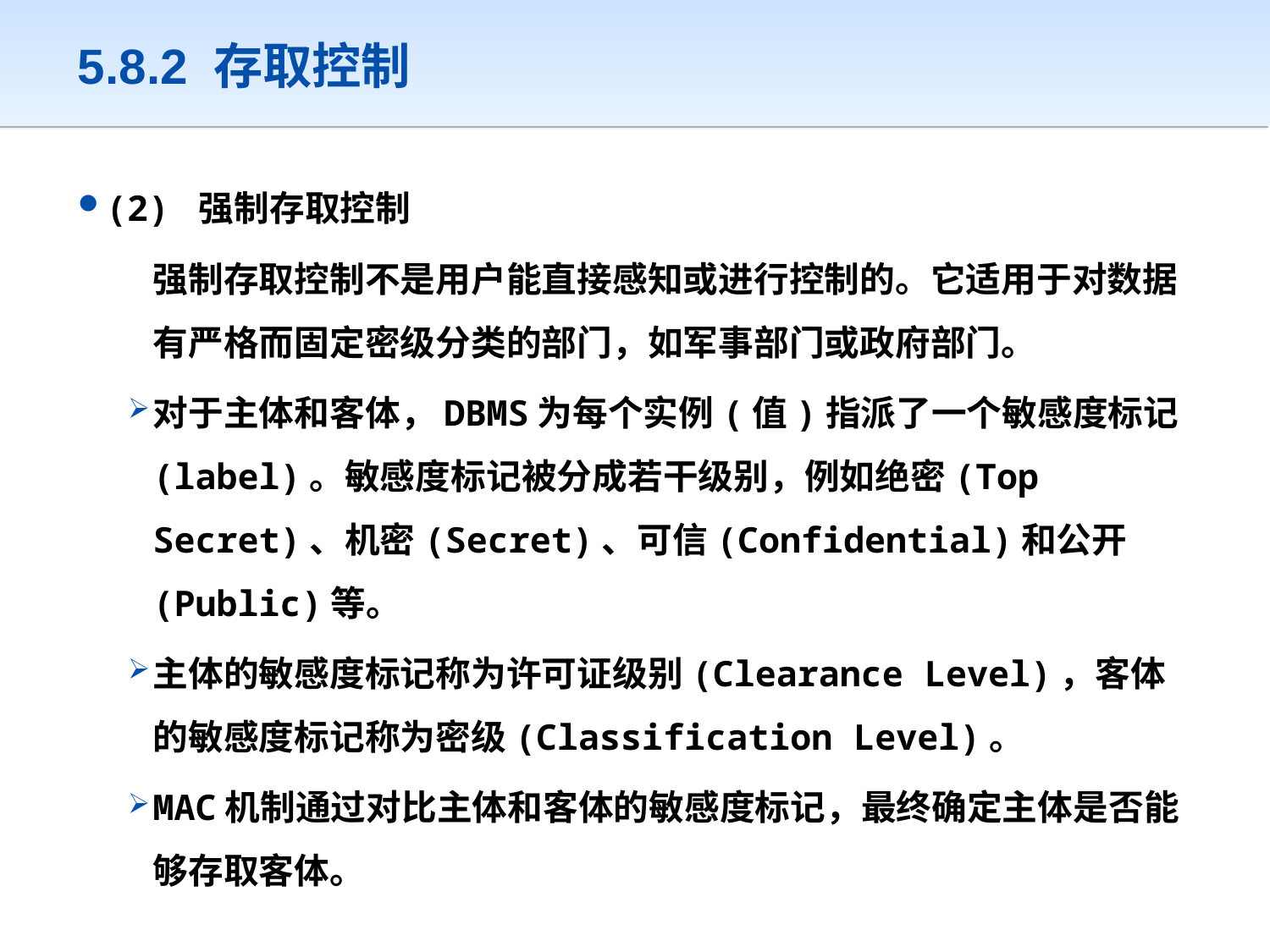

# 5.8.2 存取控制
(2) 强制存取控制
	强制存取控制不是用户能直接感知或进行控制的。它适用于对数据有严格而固定密级分类的部门，如军事部门或政府部门。
对于主体和客体，DBMS为每个实例(值)指派了一个敏感度标记(label)。敏感度标记被分成若干级别，例如绝密(Top Secret)、机密(Secret)、可信(Confidential)和公开(Public)等。
主体的敏感度标记称为许可证级别(Clearance Level)，客体的敏感度标记称为密级(Classification Level)。
MAC机制通过对比主体和客体的敏感度标记，最终确定主体是否能够存取客体。